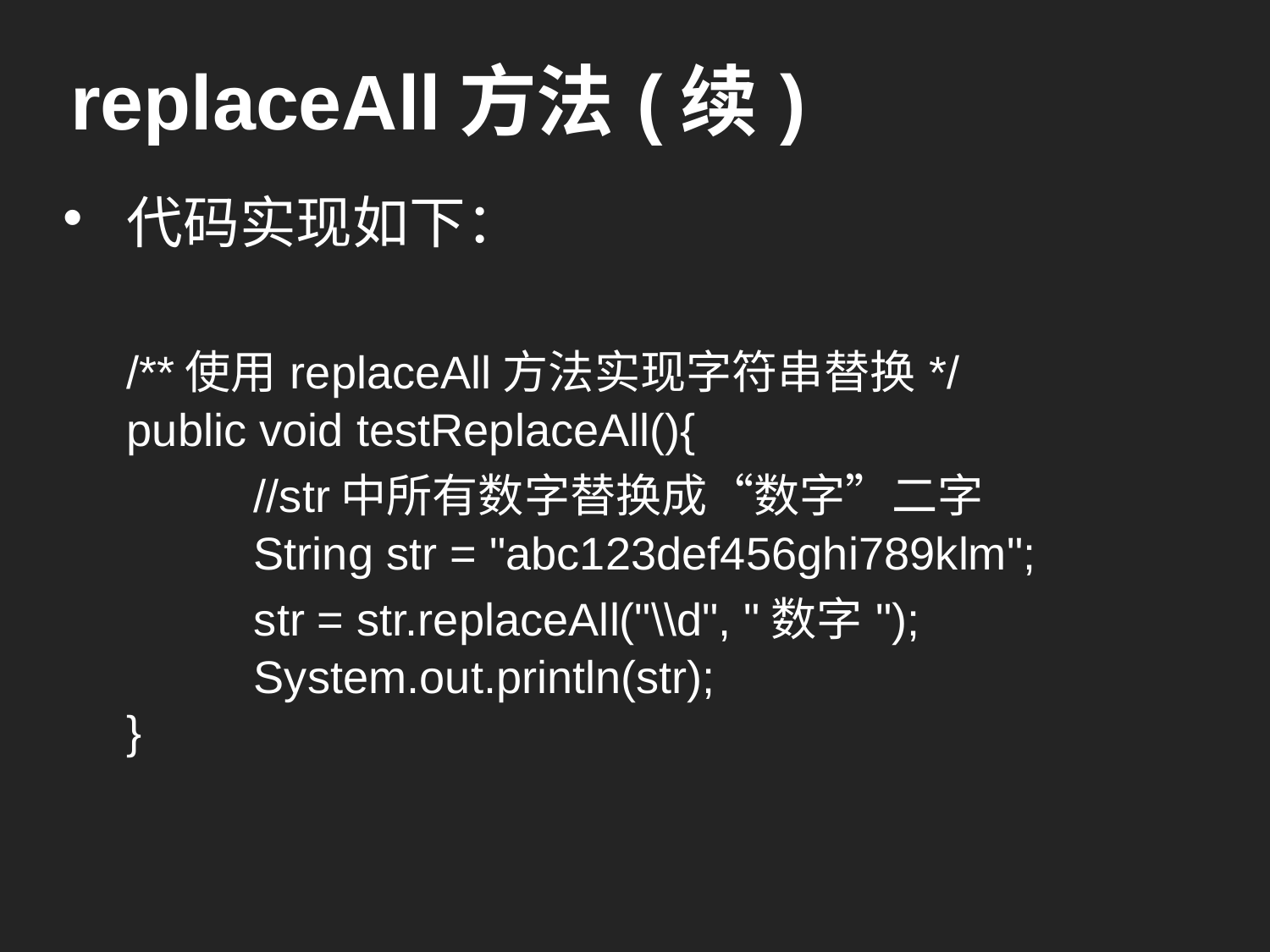

# replaceAll方法(续)
代码实现如下：

/**使用replaceAll方法实现字符串替换*/
public void testReplaceAll(){
	//str中所有数字替换成“数字”二字
	String str = "abc123def456ghi789klm";
	str = str.replaceAll("\\d", "数字");
	System.out.println(str);
}